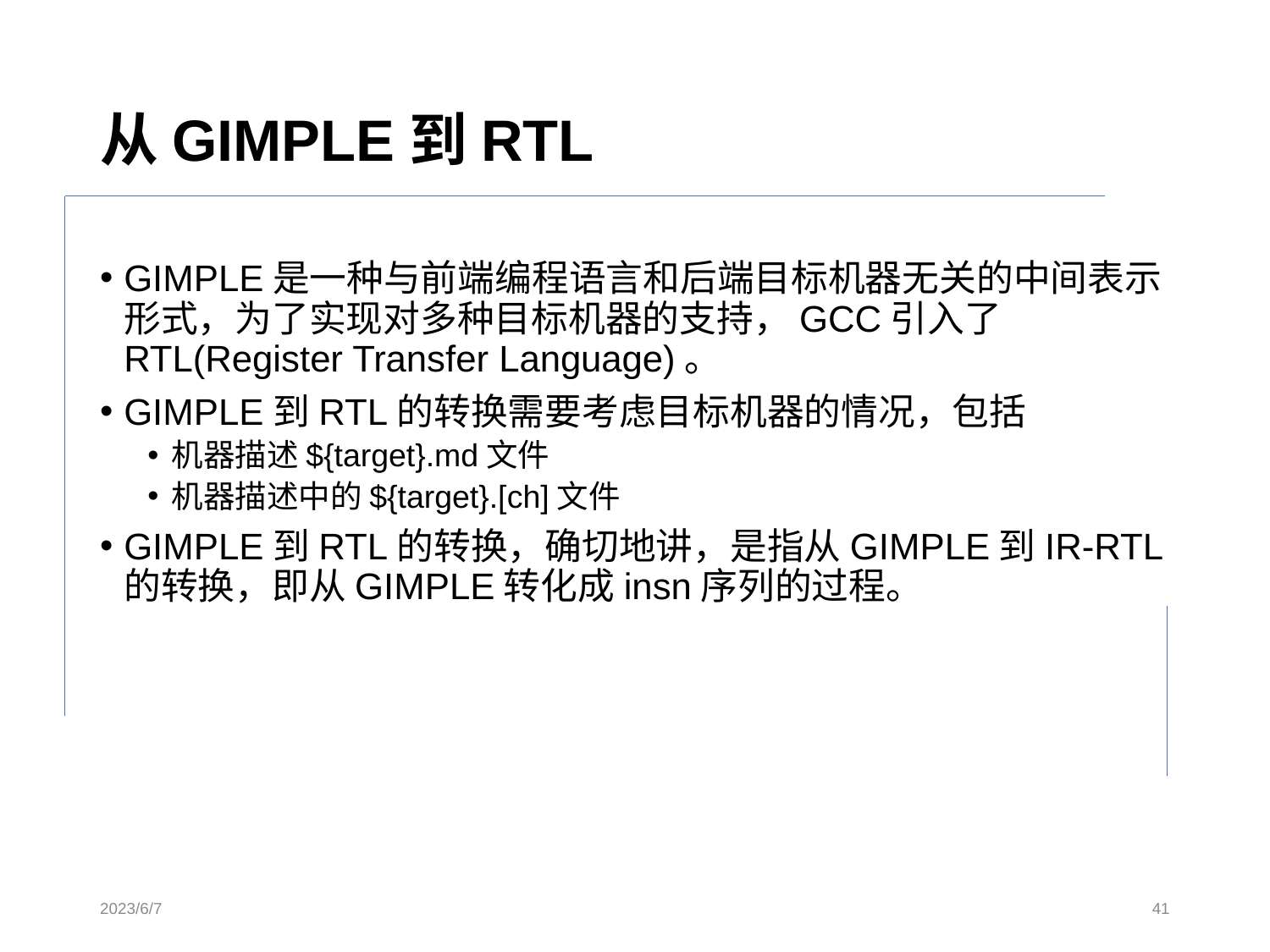

# 从GIMPLE到RTL
GIMPLE是一种与前端编程语言和后端目标机器无关的中间表示形式，为了实现对多种目标机器的支持，GCC引入了RTL(Register Transfer Language)。
GIMPLE到RTL的转换需要考虑目标机器的情况，包括
机器描述${target}.md文件
机器描述中的${target}.[ch]文件
GIMPLE到RTL的转换，确切地讲，是指从GIMPLE到IR-RTL的转换，即从GIMPLE转化成insn序列的过程。

2023/6/7
41